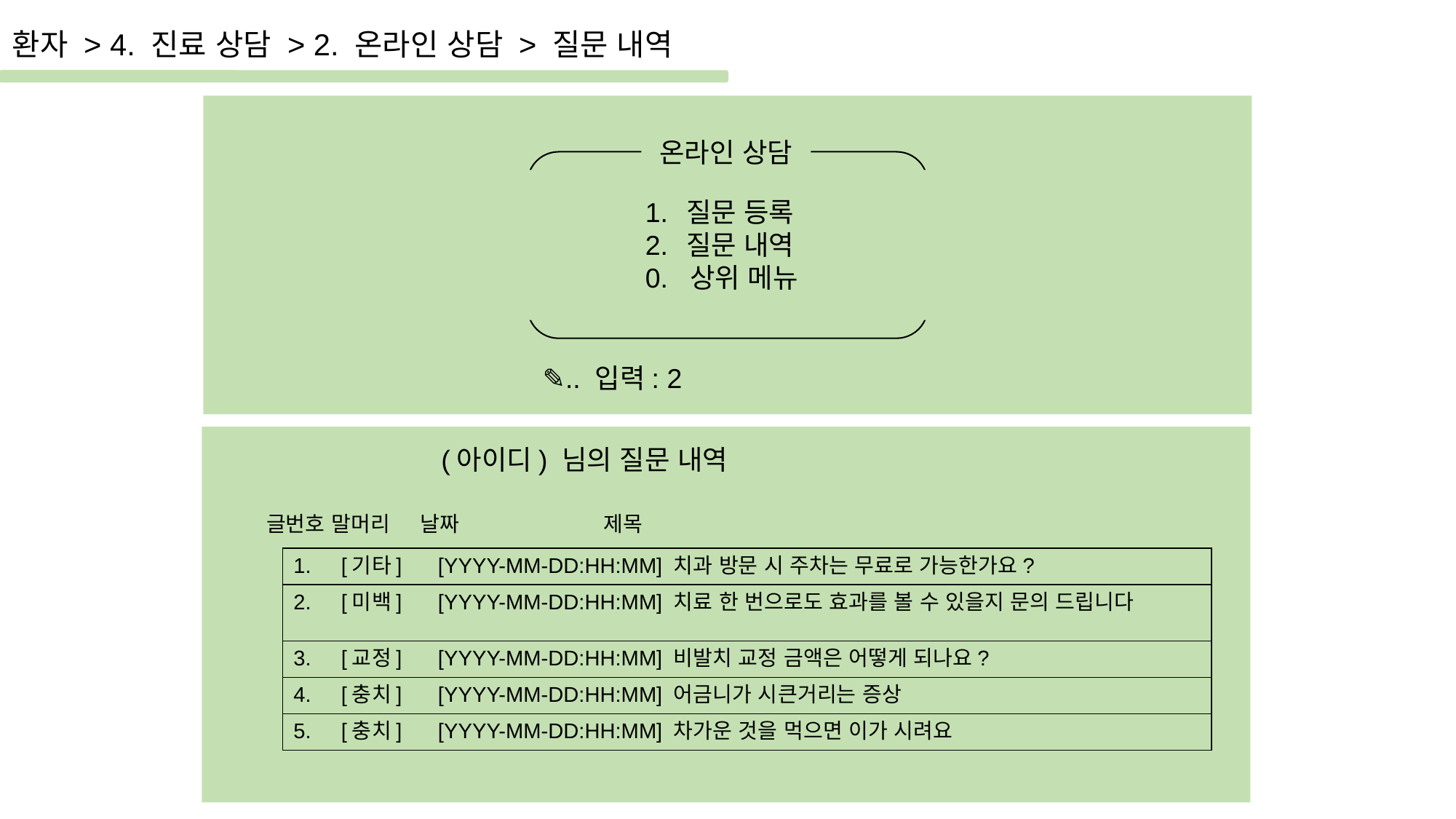

환자 > 4. 진료 상담 > 2. 온라인 상담 > 질문 내역

✎.. 입력: 2
온라인 상담
질문 등록
질문 내역
0.  상위 메뉴

(아이디) 님의 질문 내역
글번호 말머리     날짜                        제목
| 1. [기타] [YYYY-MM-DD:HH:MM] 치과 방문 시 주차는 무료로 가능한가요? |
| --- |
| 2. [미백] [YYYY-MM-DD:HH:MM] 치료 한 번으로도 효과를 볼 수 있을지 문의 드립니다 |
| 3. [교정] [YYYY-MM-DD:HH:MM] 비발치 교정 금액은 어떻게 되나요? |
| 4. [충치] [YYYY-MM-DD:HH:MM] 어금니가 시큰거리는 증상 |
| 5. [충치] [YYYY-MM-DD:HH:MM] 차가운 것을 먹으면 이가 시려요 |
✏ 글번호 선택: